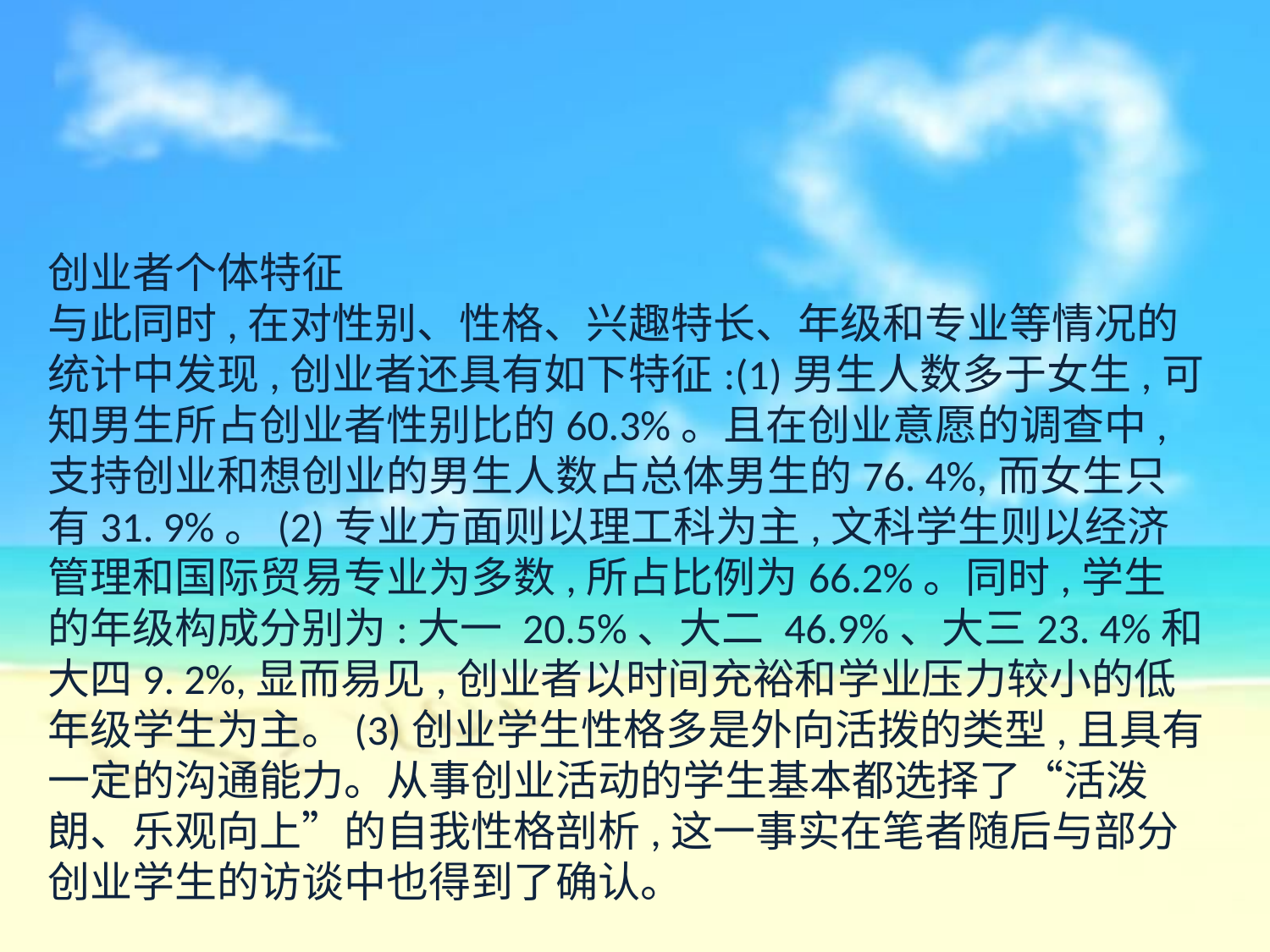

创业者个体特征
与此同时,在对性别、性格、兴趣特长、年级和专业等情况的统计中发现,创业者还具有如下特征:(1)男生人数多于女生,可知男生所占创业者性别比的60.3%。且在创业意愿的调查中,支持创业和想创业的男生人数占总体男生的76. 4%,而女生只有31. 9%。(2)专业方面则以理工科为主,文科学生则以经济管理和国际贸易专业为多数,所占比例为66.2%。同时,学生的年级构成分别为:大一 20.5%、大二 46.9%、大三23. 4%和大四9. 2%,显而易见,创业者以时间充裕和学业压力较小的低年级学生为主。(3)创业学生性格多是外向活拨的类型,且具有一定的沟通能力。从事创业活动的学生基本都选择了“活泼 朗、乐观向上”的自我性格剖析,这一事实在笔者随后与部分创业学生的访谈中也得到了确认。